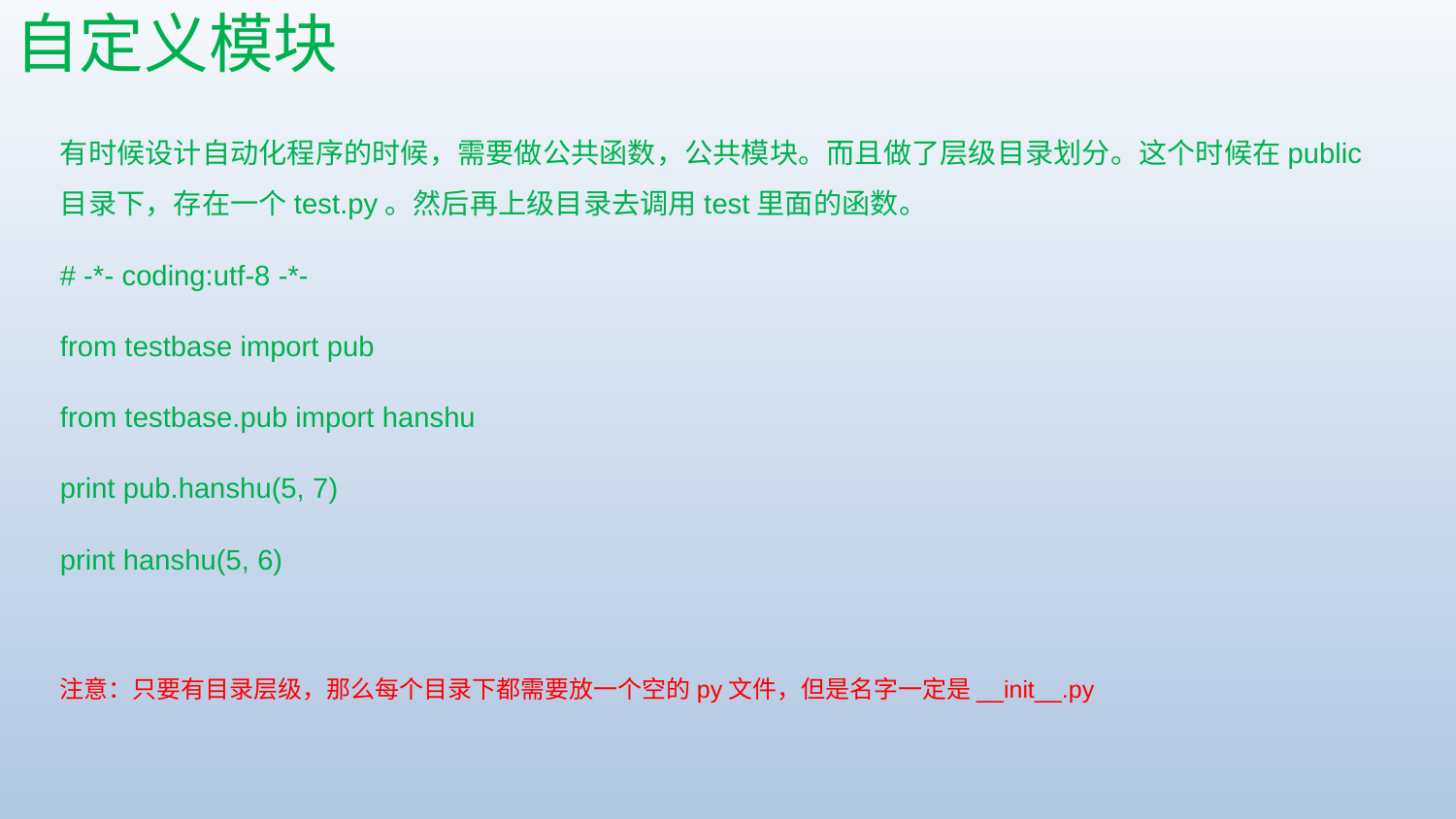

# 自定义模块
有时候设计自动化程序的时候，需要做公共函数，公共模块。而且做了层级目录划分。这个时候在public目录下，存在一个test.py。然后再上级目录去调用test里面的函数。
# -*- coding:utf-8 -*-
from testbase import pub
from testbase.pub import hanshu
print pub.hanshu(5, 7)
print hanshu(5, 6)

注意：只要有目录层级，那么每个目录下都需要放一个空的py文件，但是名字一定是__init__.py